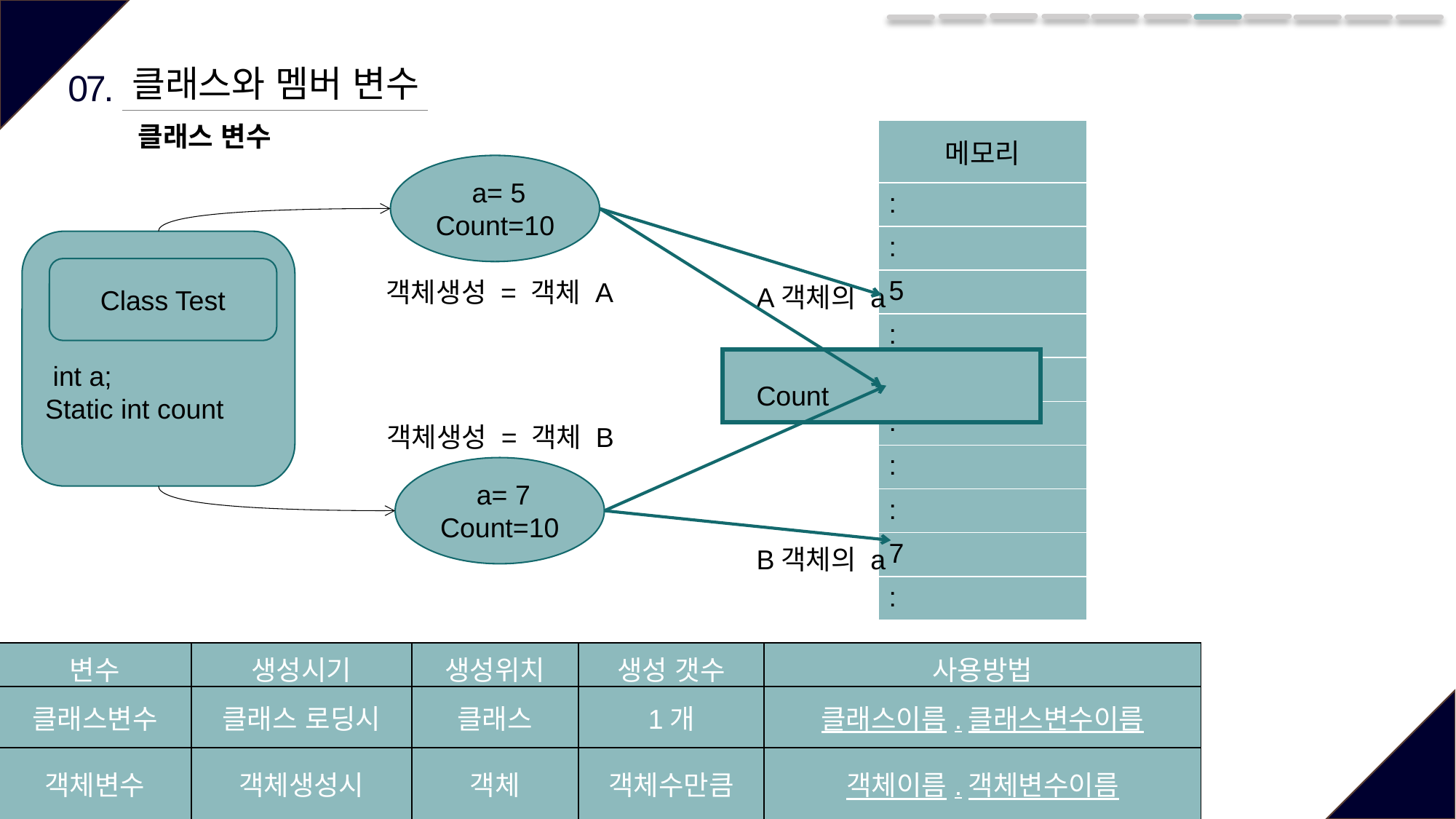

클래스와 멤버 변수
07.
클래스 변수
| 메모리 |
| --- |
| : |
| : |
| 5 |
| : |
| 10 |
| : |
| : |
| : |
| 7 |
| : |
 a= 5
Count=10
Class Test

 int a;
Static int count
Class Test
객체생성 = 객체 A
A객체의 a

Count

B객체의 a

객체생성 = 객체 B
 a= 7
Count=10
| 변수 | 생성시기 | 생성위치 | 생성 갯수 | 사용방법 |
| --- | --- | --- | --- | --- |
| 클래스변수 | 클래스 로딩시 | 클래스 | 1개 | 클래스이름.클래스변수이름 |
| 객체변수 | 객체생성시 | 객체 | 객체수만큼 | 객체이름.객체변수이름 |